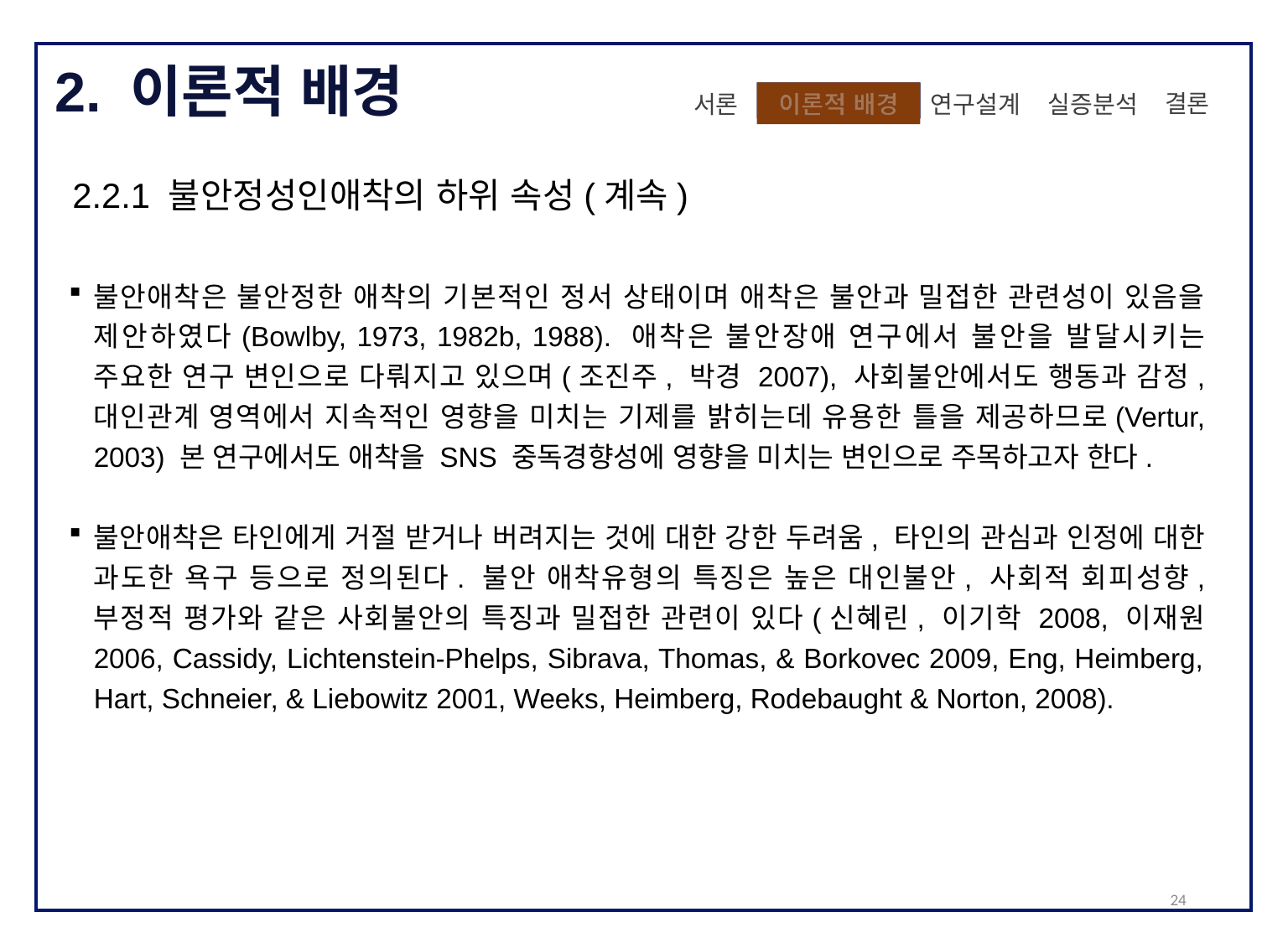

2. 이론적 배경
 결론
실증분석
이론적 배경
이론적 배경

 연구설계
서론
2.2.1 불안정성인애착의 하위 속성(계속)

불안애착은 불안정한 애착의 기본적인 정서 상태이며 애착은 불안과 밀접한 관련성이 있음을 제안하였다(Bowlby, 1973, 1982b, 1988). 애착은 불안장애 연구에서 불안을 발달시키는 주요한 연구 변인으로 다뤄지고 있으며(조진주, 박경 2007), 사회불안에서도 행동과 감정, 대인관계 영역에서 지속적인 영향을 미치는 기제를 밝히는데 유용한 틀을 제공하므로(Vertur, 2003) 본 연구에서도 애착을 SNS 중독경향성에 영향을 미치는 변인으로 주목하고자 한다.

불안애착은 타인에게 거절 받거나 버려지는 것에 대한 강한 두려움, 타인의 관심과 인정에 대한 과도한 욕구 등으로 정의된다. 불안 애착유형의 특징은 높은 대인불안, 사회적 회피성향, 부정적 평가와 같은 사회불안의 특징과 밀접한 관련이 있다(신혜린, 이기학 2008, 이재원 2006, Cassidy, Lichtenstein-Phelps, Sibrava, Thomas, & Borkovec 2009, Eng, Heimberg, Hart, Schneier, & Liebowitz 2001, Weeks, Heimberg, Rodebaught & Norton, 2008).
24